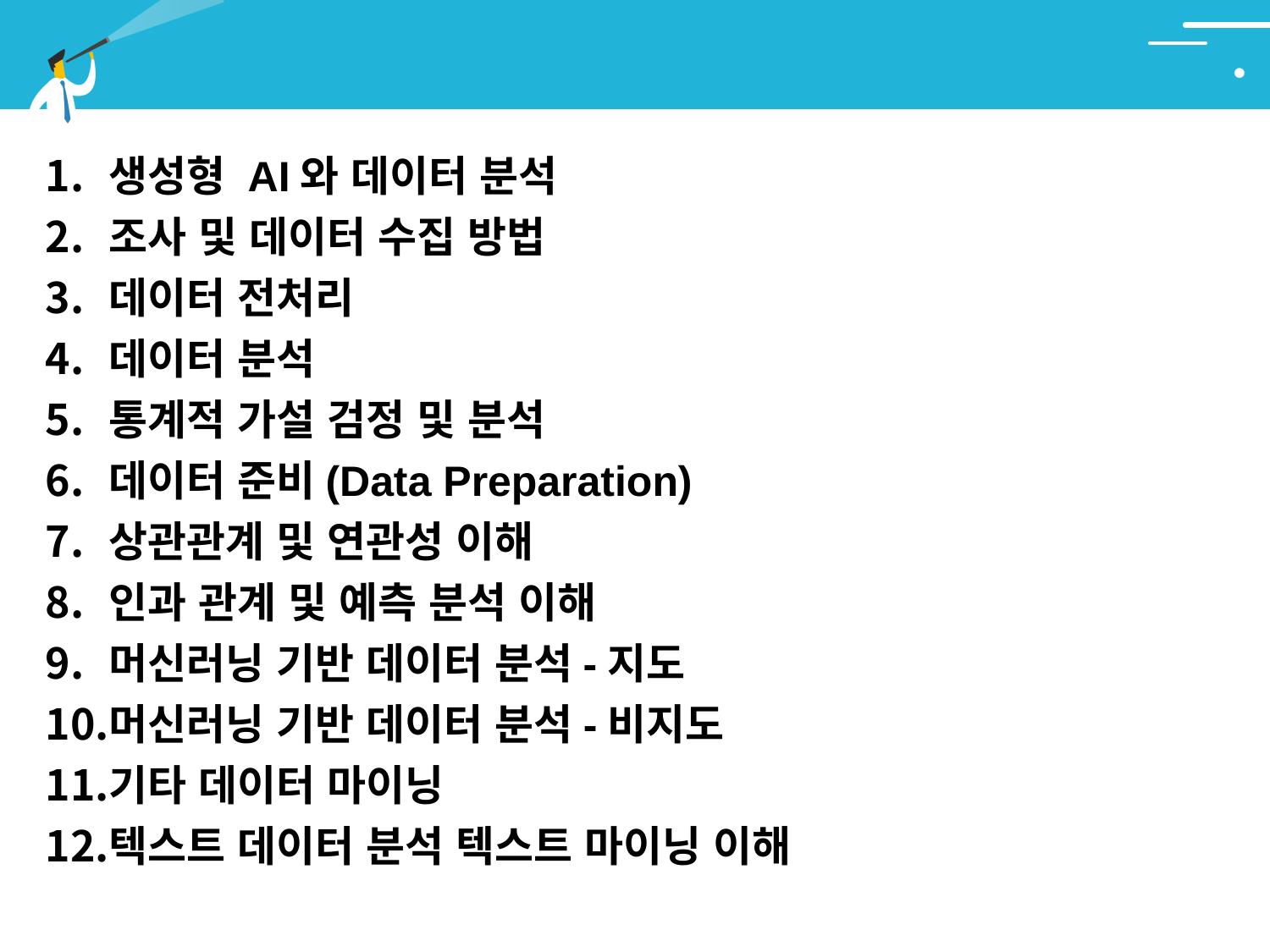

# 목차
생성형 AI와 데이터 분석
조사 및 데이터 수집 방법
데이터 전처리
데이터 분석
통계적 가설 검정 및 분석
데이터 준비(Data Preparation)
상관관계 및 연관성 이해
인과 관계 및 예측 분석 이해
머신러닝 기반 데이터 분석-지도
머신러닝 기반 데이터 분석-비지도
기타 데이터 마이닝
텍스트 데이터 분석 텍스트 마이닝 이해